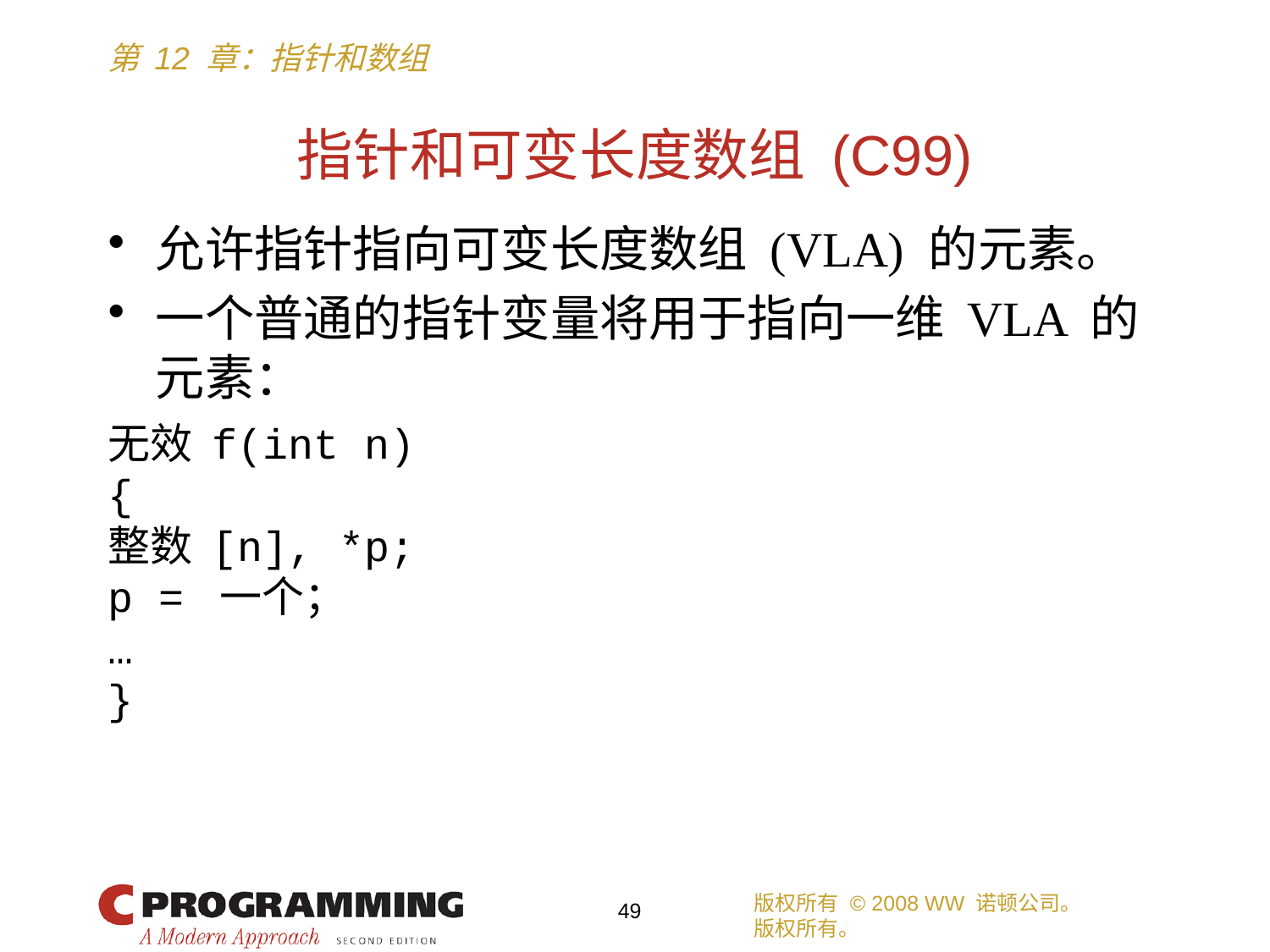

# 指针和可变长度数组 (C99)
允许指针指向可变长度数组 (VLA) 的元素。
一个普通的指针变量将用于指向一维 VLA 的元素：
无效 f(int n)
{
整数 [n], *p;
p = 一个；
…
}
版权所有 © 2008 WW 诺顿公司。
版权所有。
49